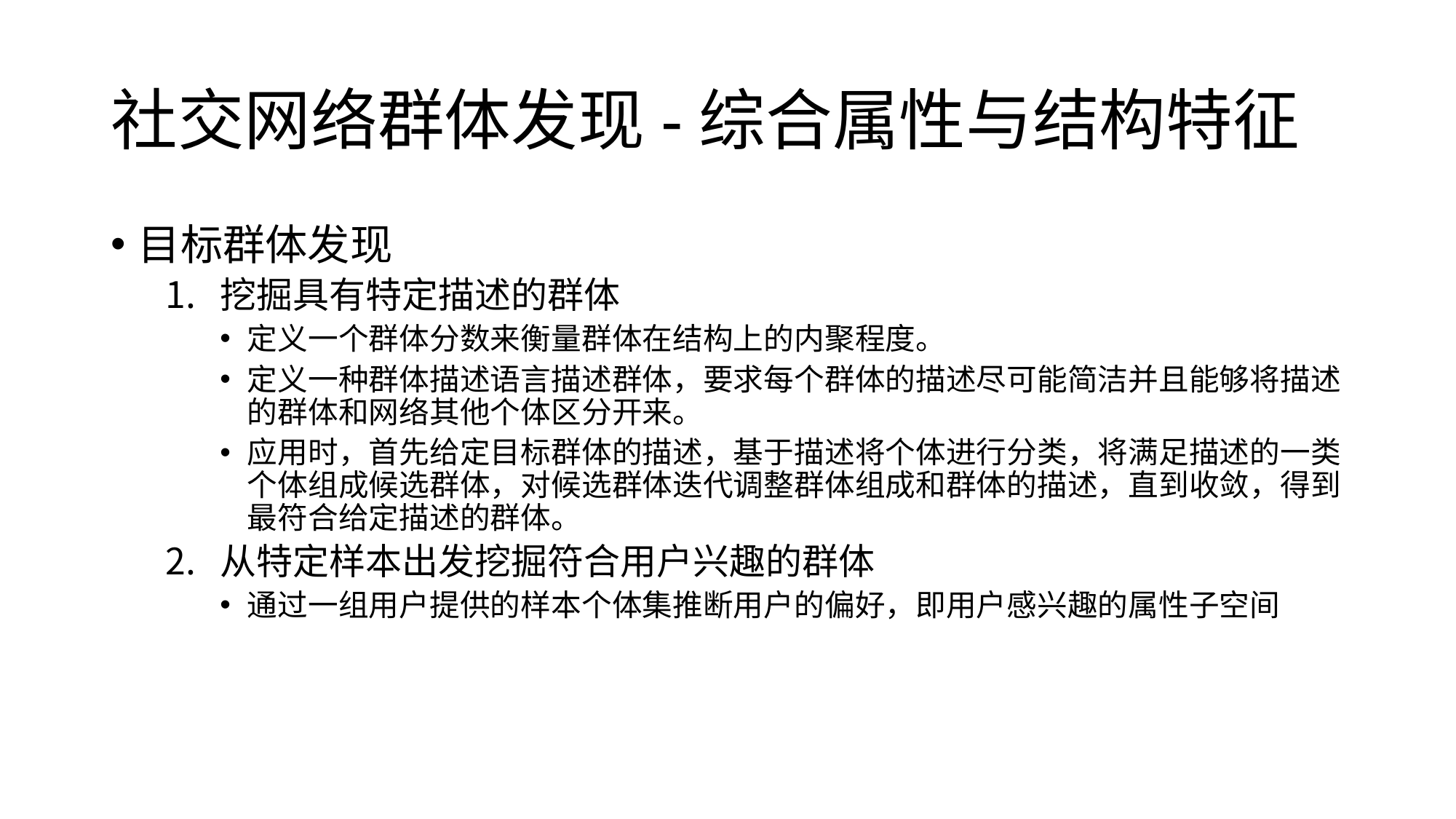

# 社交网络群体发现-综合属性与结构特征
目标群体发现
挖掘具有特定描述的群体
定义一个群体分数来衡量群体在结构上的内聚程度。
定义一种群体描述语言描述群体，要求每个群体的描述尽可能简洁并且能够将描述的群体和网络其他个体区分开来。
应用时，首先给定目标群体的描述，基于描述将个体进行分类，将满足描述的一类个体组成候选群体，对候选群体迭代调整群体组成和群体的描述，直到收敛，得到最符合给定描述的群体。
从特定样本出发挖掘符合用户兴趣的群体
通过一组用户提供的样本个体集推断用户的偏好，即用户感兴趣的属性子空间